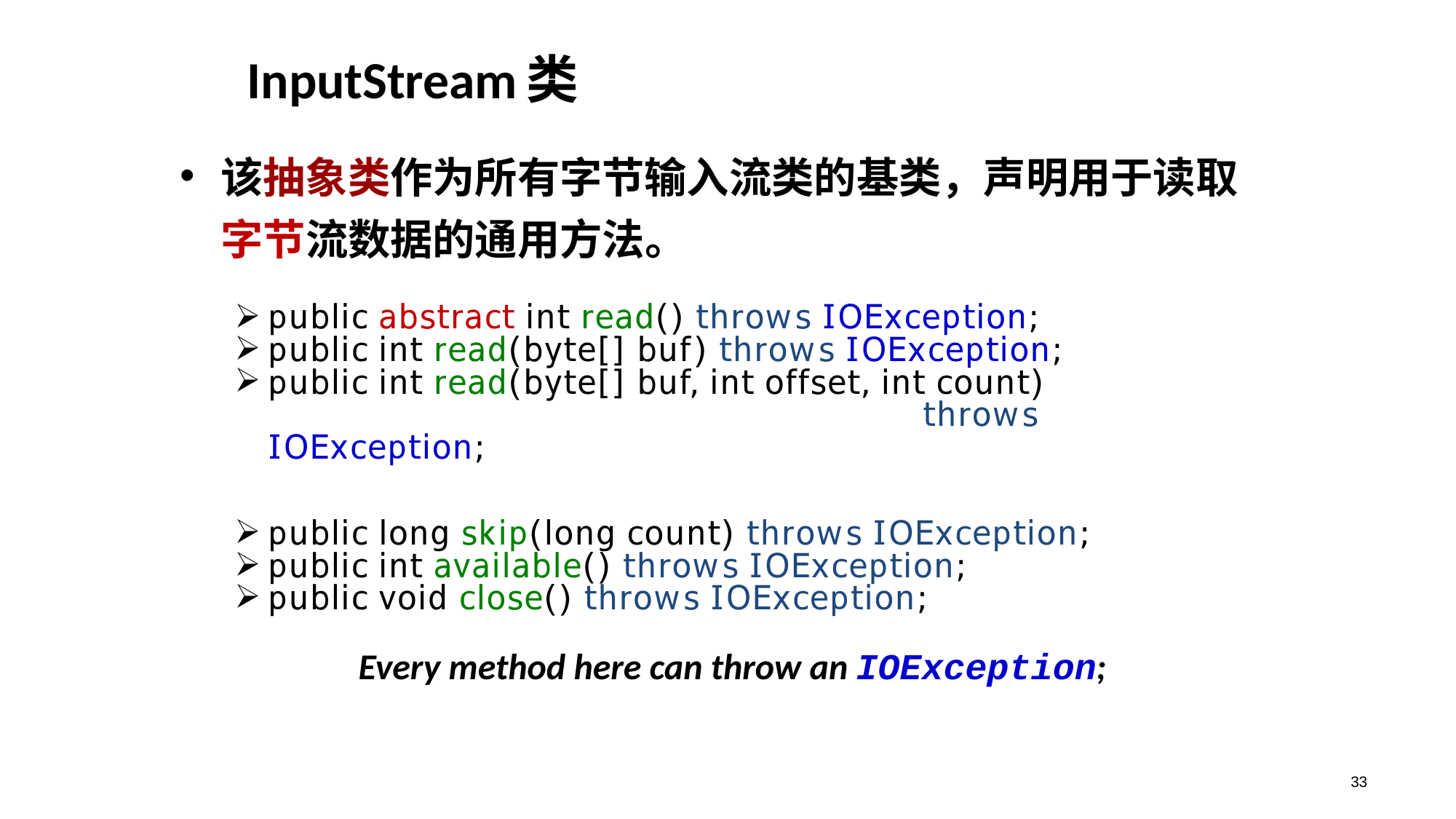

# InputStream类
该抽象类作为所有字节输入流类的基类，声明用于读取字节流数据的通用方法。

public abstract int read() throws IOException;
public int read(byte[] buf) throws IOException;
public int read(byte[] buf, int offset, int count)
						throws IOException;

public long skip(long count) throws IOException;
public int available() throws IOException;
public void close() throws IOException;

Every method here can throw an IOException;
33